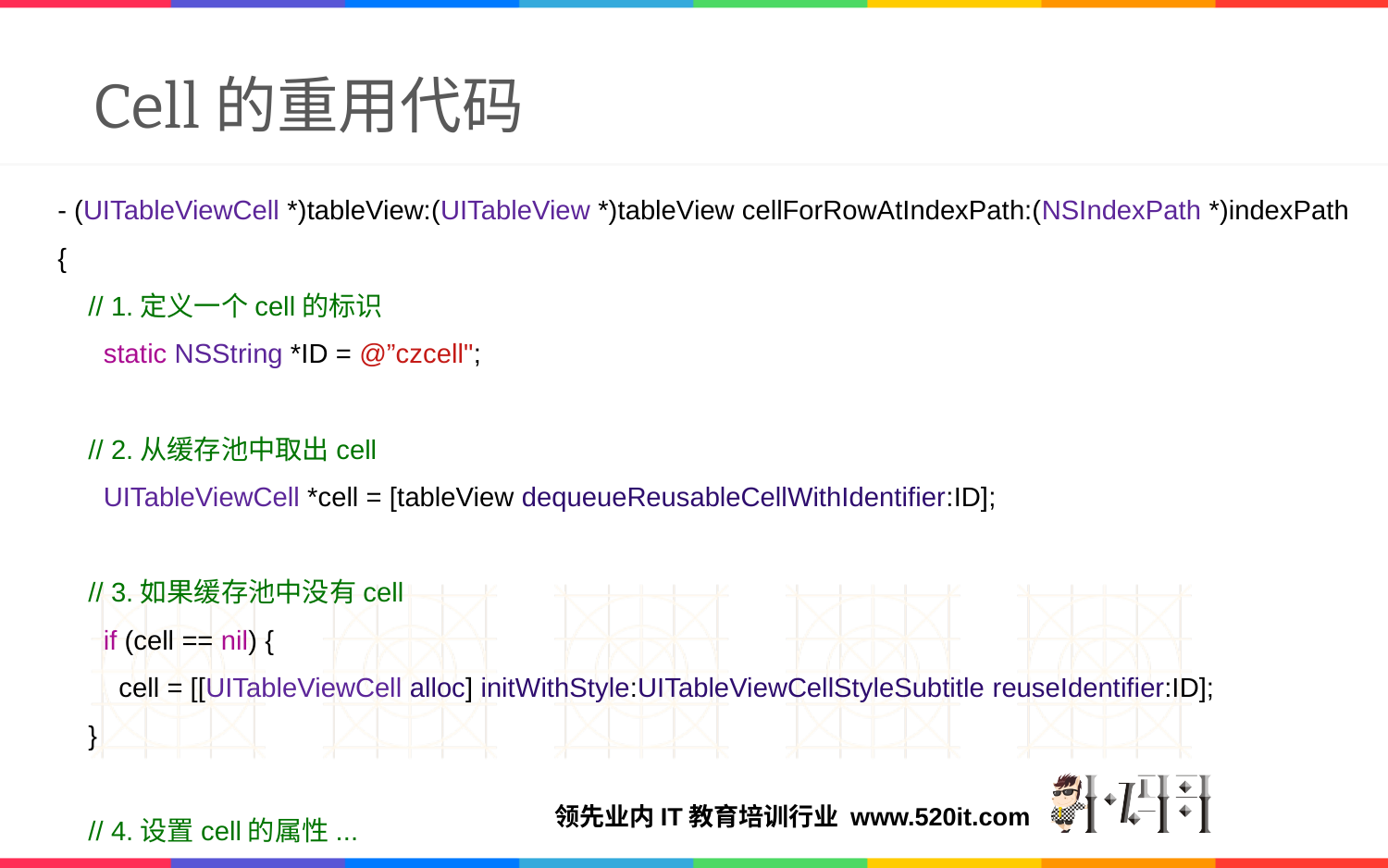

# Cell的重用代码
- (UITableViewCell *)tableView:(UITableView *)tableView cellForRowAtIndexPath:(NSIndexPath *)indexPath
{
    // 1.定义一个cell的标识
      static NSString *ID = @”czcell";

    // 2.从缓存池中取出cell
      UITableViewCell *cell = [tableView dequeueReusableCellWithIdentifier:ID];

    // 3.如果缓存池中没有cell
      if (cell == nil) {
        cell = [[UITableViewCell alloc] initWithStyle:UITableViewCellStyleSubtitle reuseIdentifier:ID];
    }

    // 4.设置cell的属性...

      return cell;
}